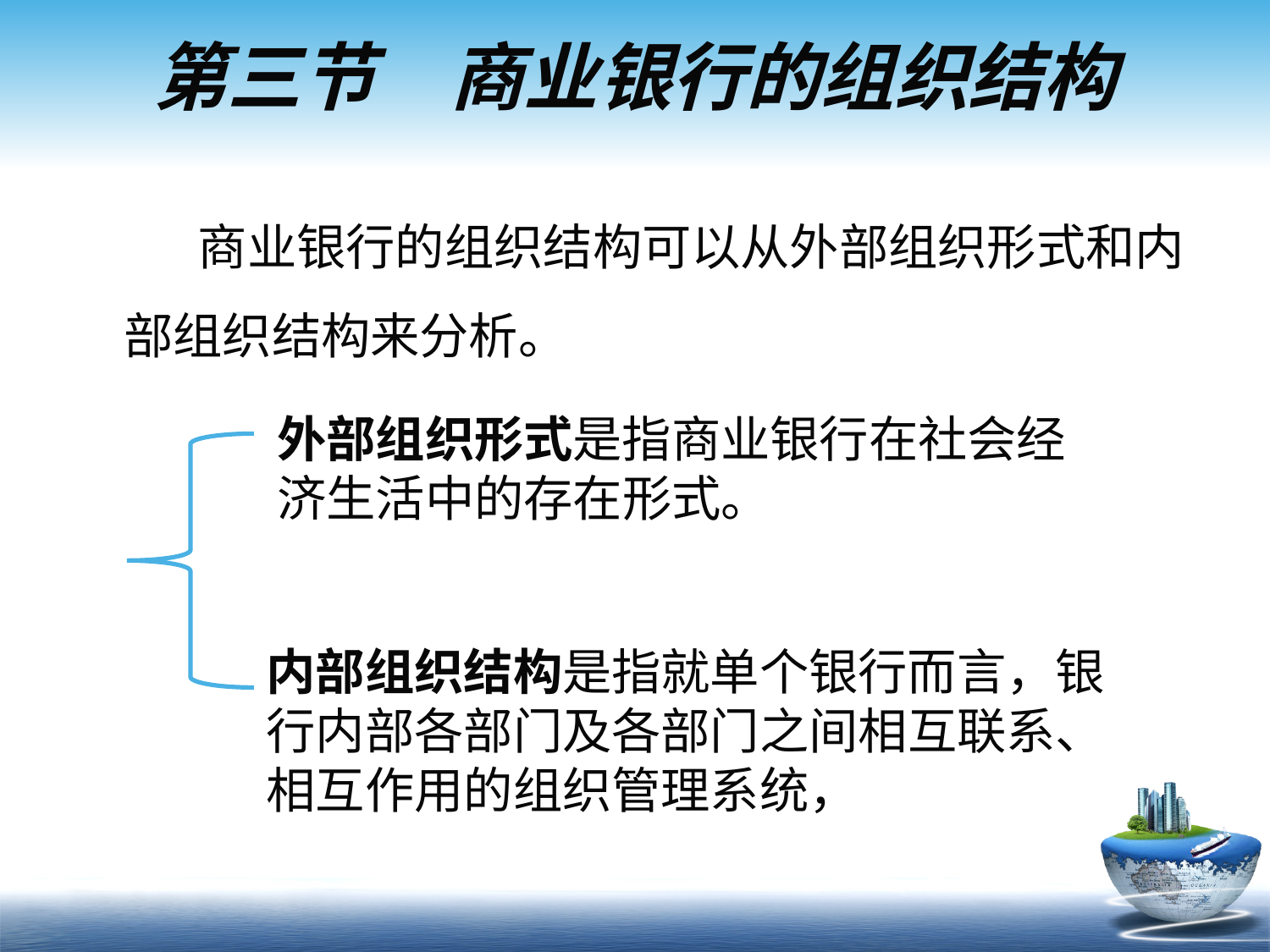

# 第三节　商业银行的组织结构
          商业银行的组织结构可以从外部组织形式和内部组织结构来分析。

外部组织形式是指商业银行在社会经济生活中的存在形式。

内部组织结构是指就单个银行而言，银行内部各部门及各部门之间相互联系、相互作用的组织管理系统，